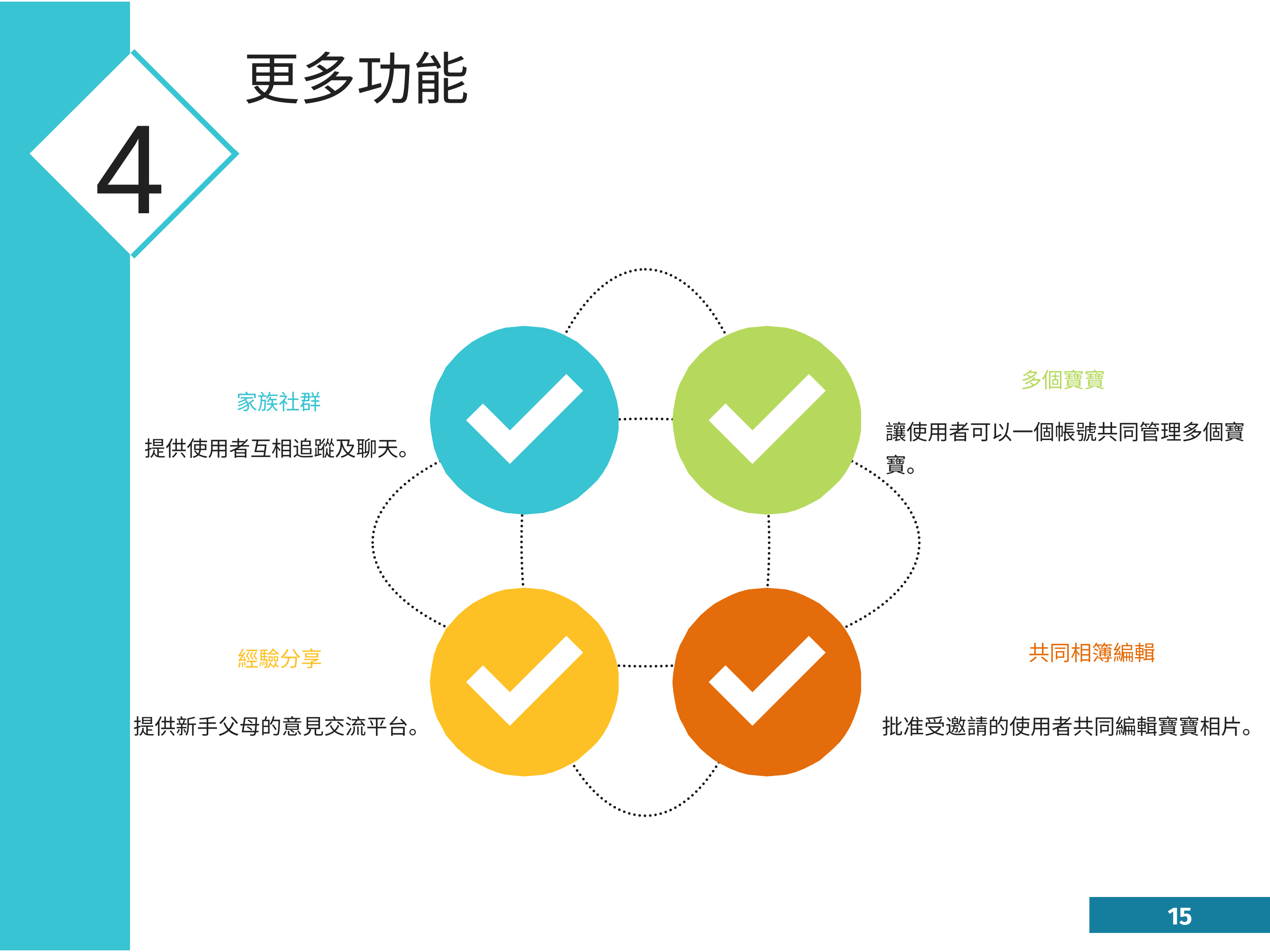

更多功能

4

多個寶寶
家族社群
讓使用者可以一個帳號共同管理多個寶寶。
提供使用者互相追蹤及聊天。

共同相簿編輯
經驗分享
批准受邀請的使用者共同編輯寶寶相片。
提供新手父母的意見交流平台。

15